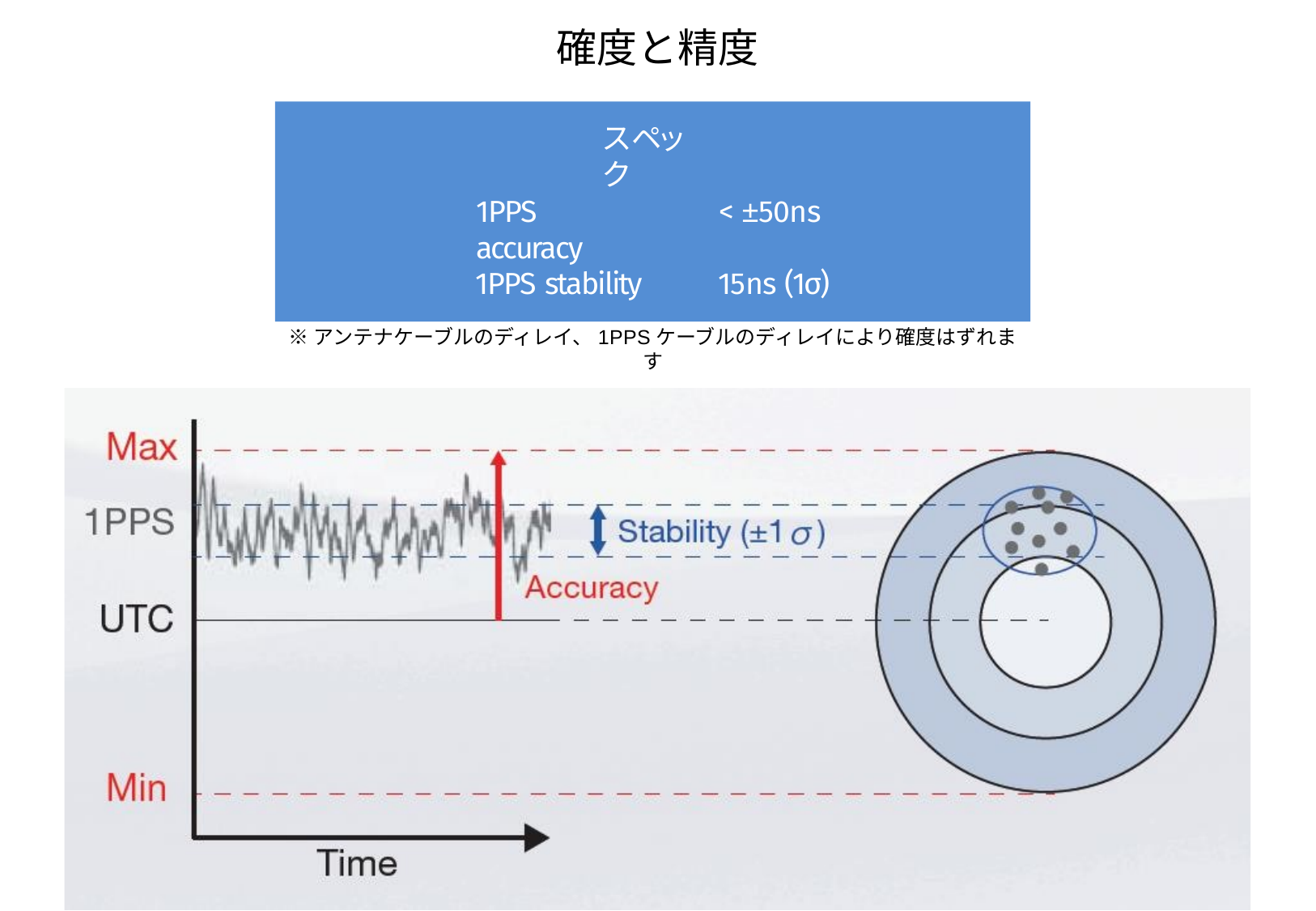

# 確度と精度

スペック
1PPS accuracy
< ±50ns
1PPS stability	15ns (1σ)
※アンテナケーブルのディレイ、1PPSケーブルのディレイにより確度はずれます